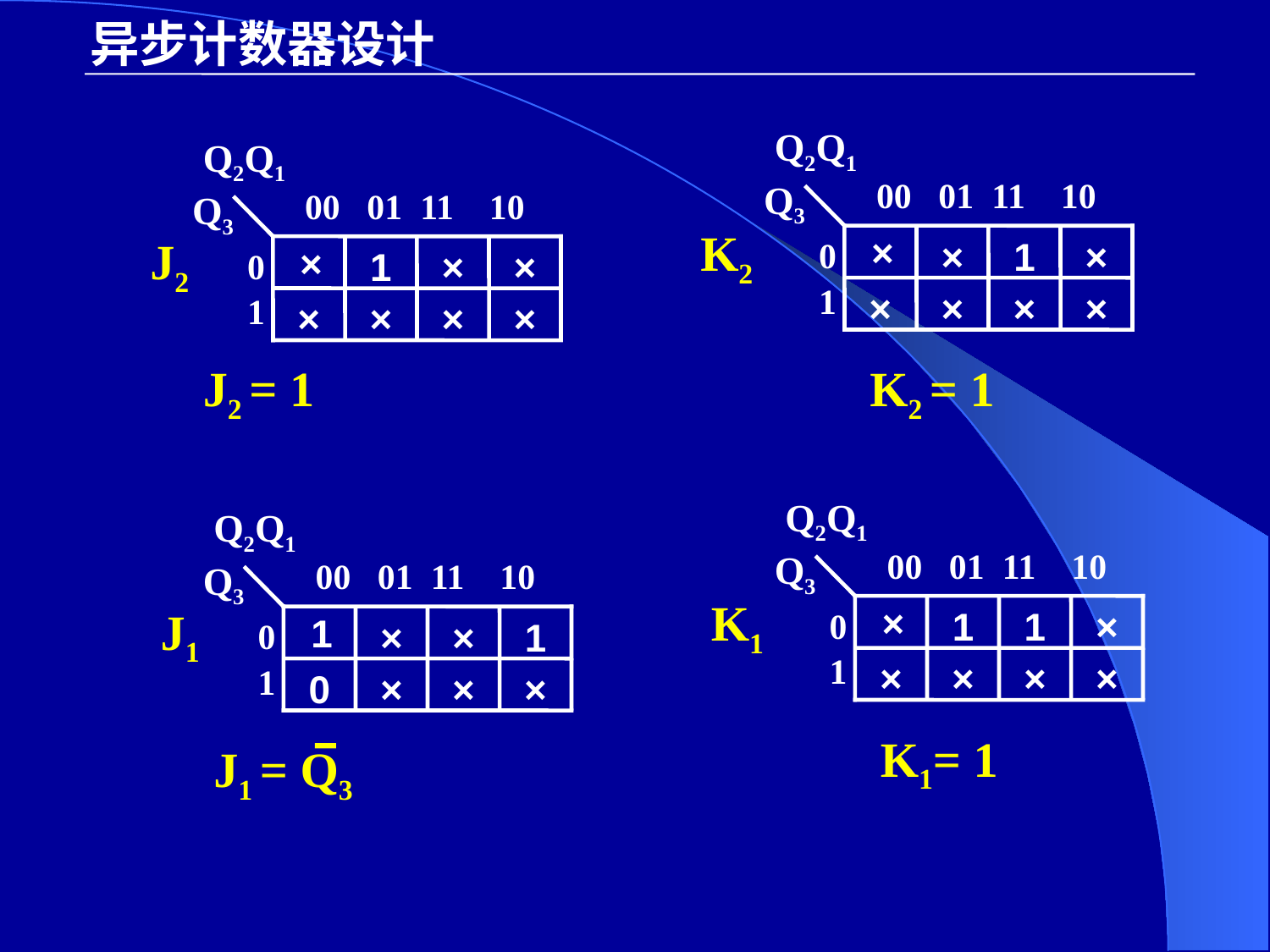

异步计数器设计

Q2Q1
Q2Q1
00   01  11    10
Q3
00   01  11    10
Q3

K2
×
J2

×

1

×

×

1

×

×

0
1
0
1
×

×
×
×

×

×
×
×

J2 = 1
K2 = 1
Q2Q1
Q2Q1
00   01  11    10
Q3
00   01  11    10
Q3

K1
×
J1

1

1

×

1

×

×

1

0
1
0
1
×

×
×
×

0

×
×
×

K1= 1
J1 = Q3